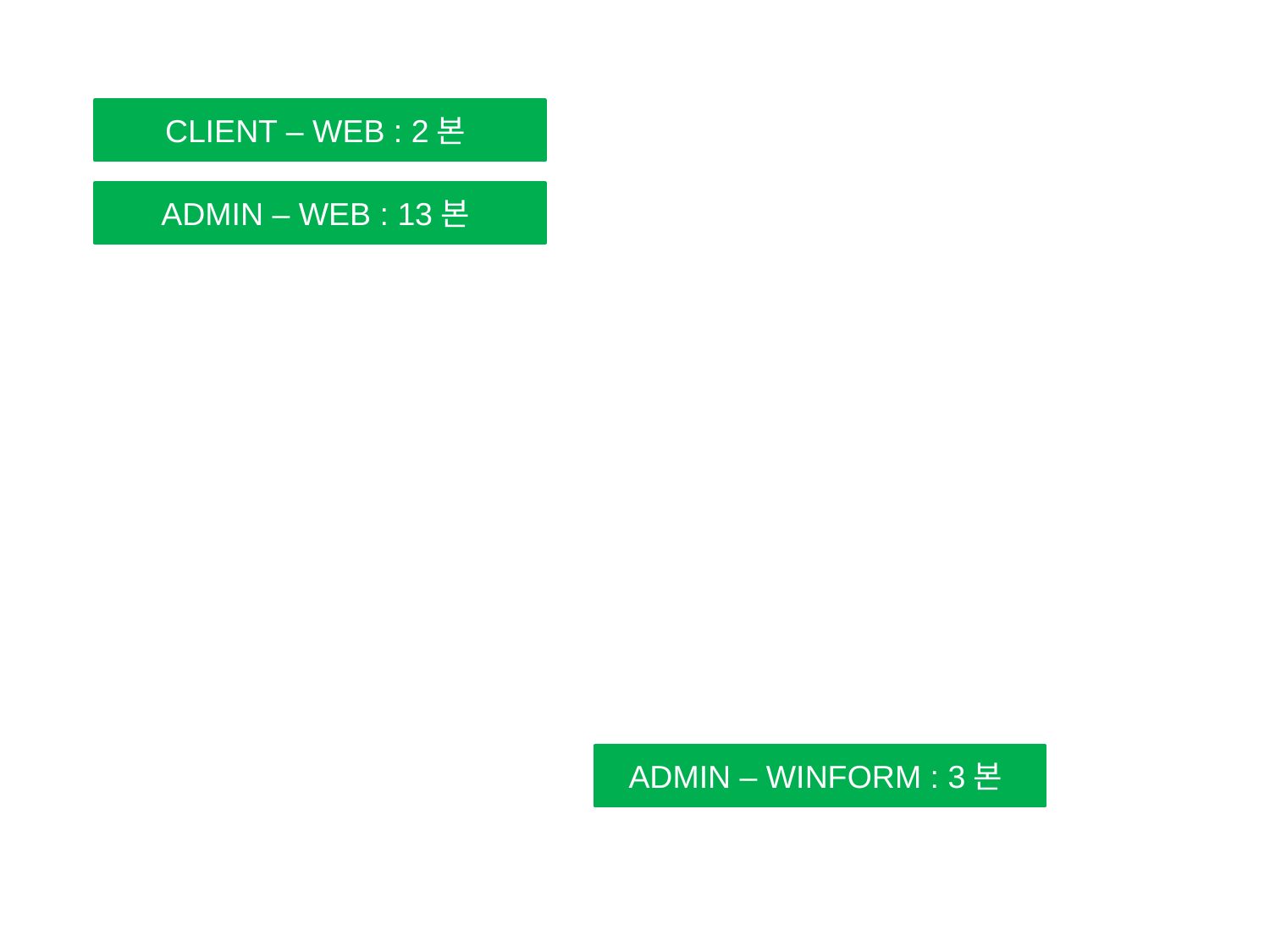

CLIENT – WEB : 2본
ADMIN – WEB : 13본
ADMIN – WINFORM : 3본